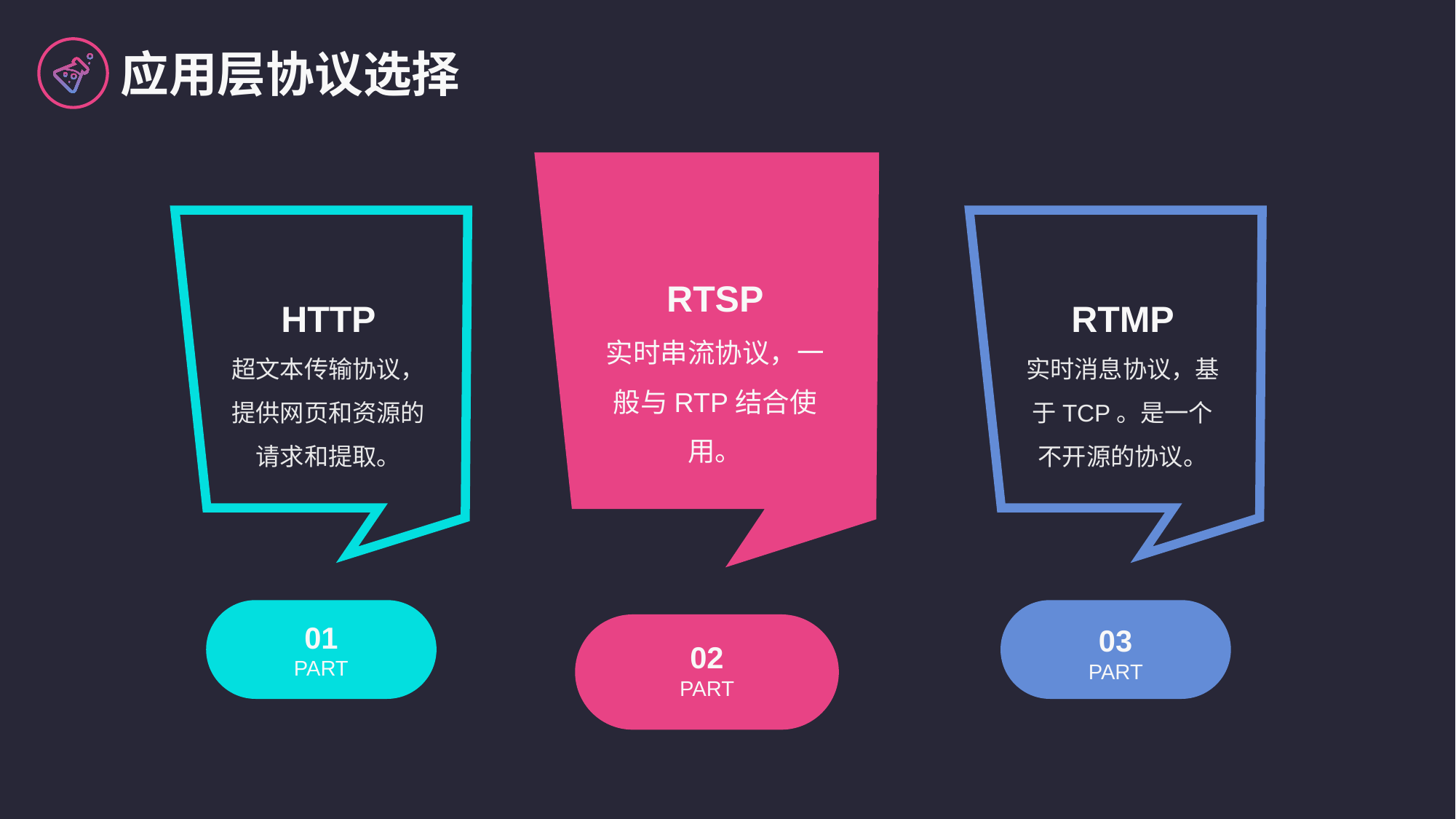

应用层协议选择

RTSP
实时串流协议，一般与RTP结合使用。
02
PART

HTTP
超文本传输协议，提供网页和资源的请求和提取。
01
PART

RTMP
实时消息协议，基于TCP。是一个不开源的协议。
03
PART